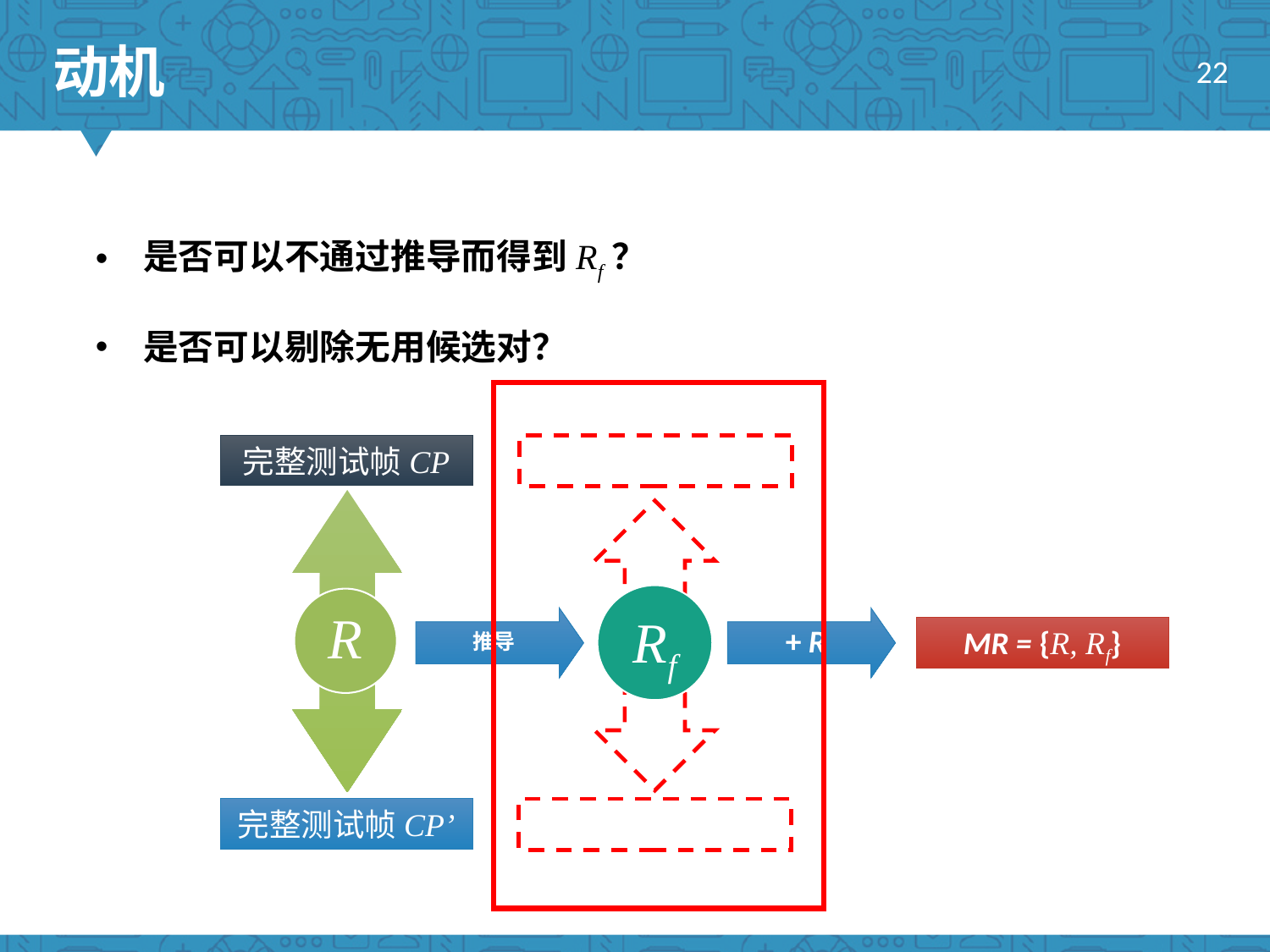

动机
22
是否可以不通过推导而得到Rf？
是否可以剔除无用候选对？

完整测试帧CP

Rf

R
推导
+ R
MR = {R, Rf}

完整测试帧CP’